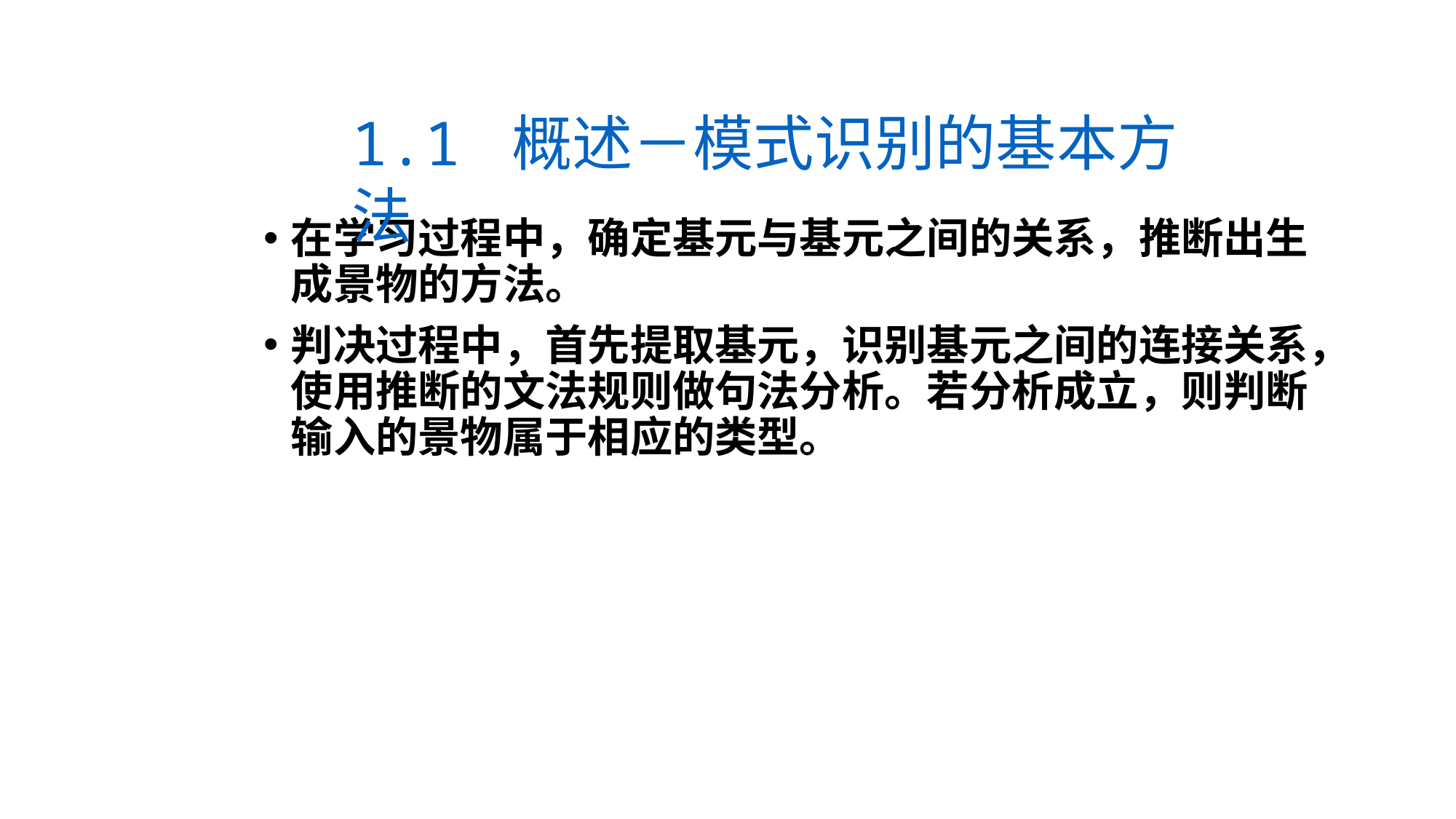

1.1 概述－模式识别的基本方法
在学习过程中，确定基元与基元之间的关系，推断出生成景物的方法。
判决过程中，首先提取基元，识别基元之间的连接关系，使用推断的文法规则做句法分析。若分析成立，则判断输入的景物属于相应的类型。
29